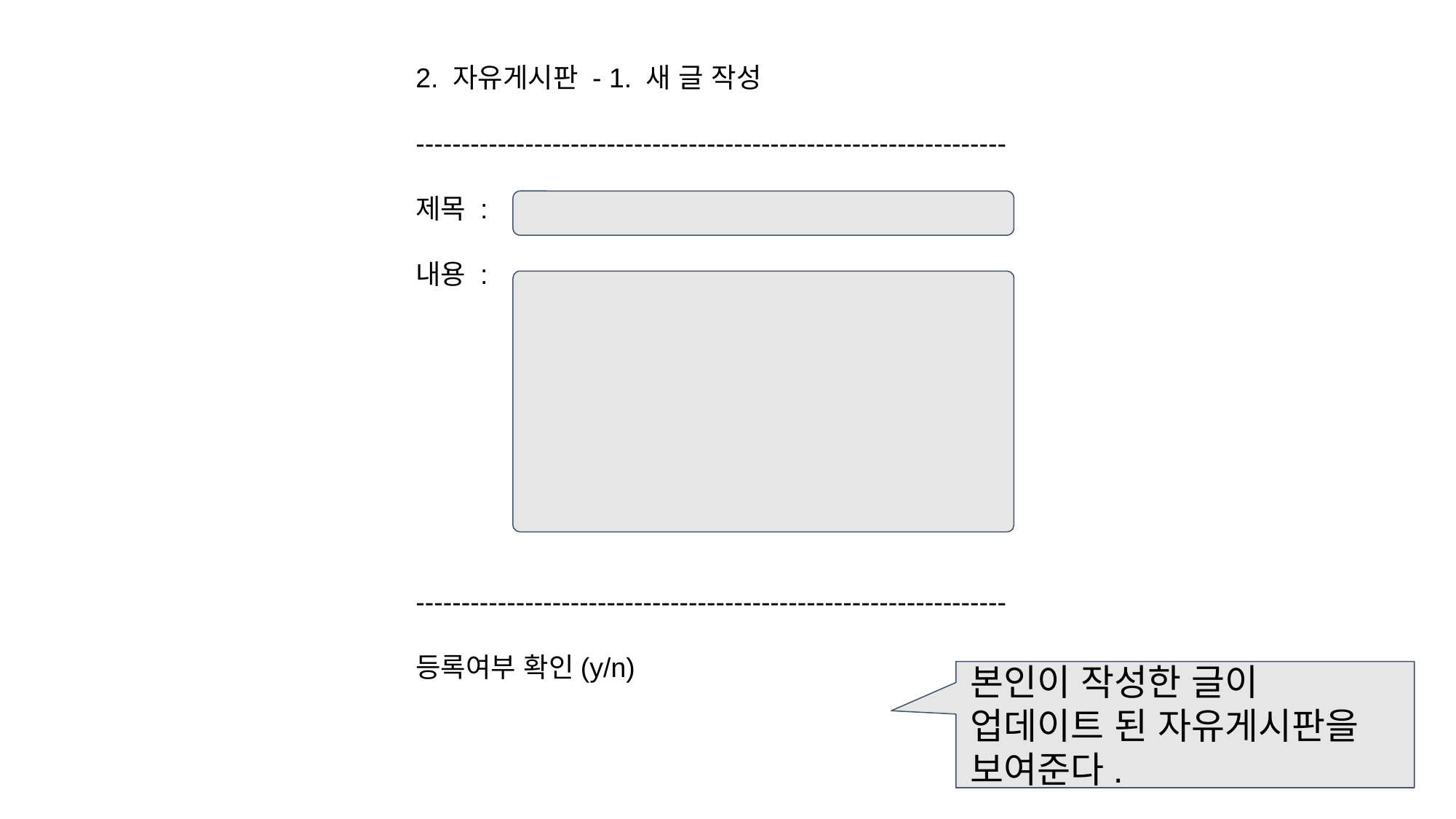

2. 자유게시판 - 1. 새 글 작성

-----------------------------------------------------------------

제목 :

내용 :

-----------------------------------------------------------------

등록여부 확인(y/n)

본인이 작성한 글이 업데이트 된 자유게시판을 보여준다.